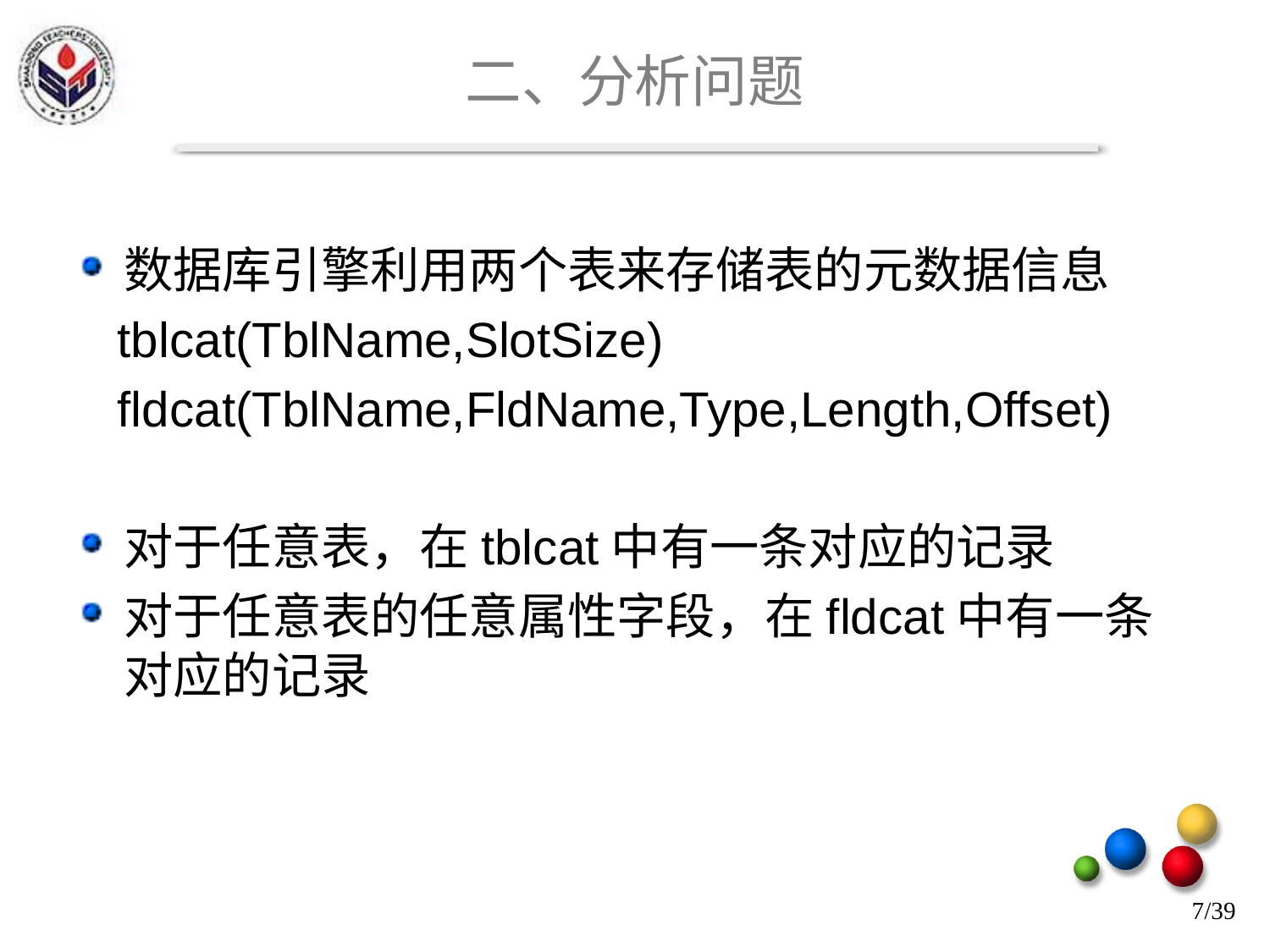

# 二、分析问题
数据库引擎利用两个表来存储表的元数据信息
   tblcat(TblName,SlotSize)
   fldcat(TblName,FldName,Type,Length,Offset)

对于任意表，在tblcat中有一条对应的记录
对于任意表的任意属性字段，在fldcat中有一条对应的记录
7/39